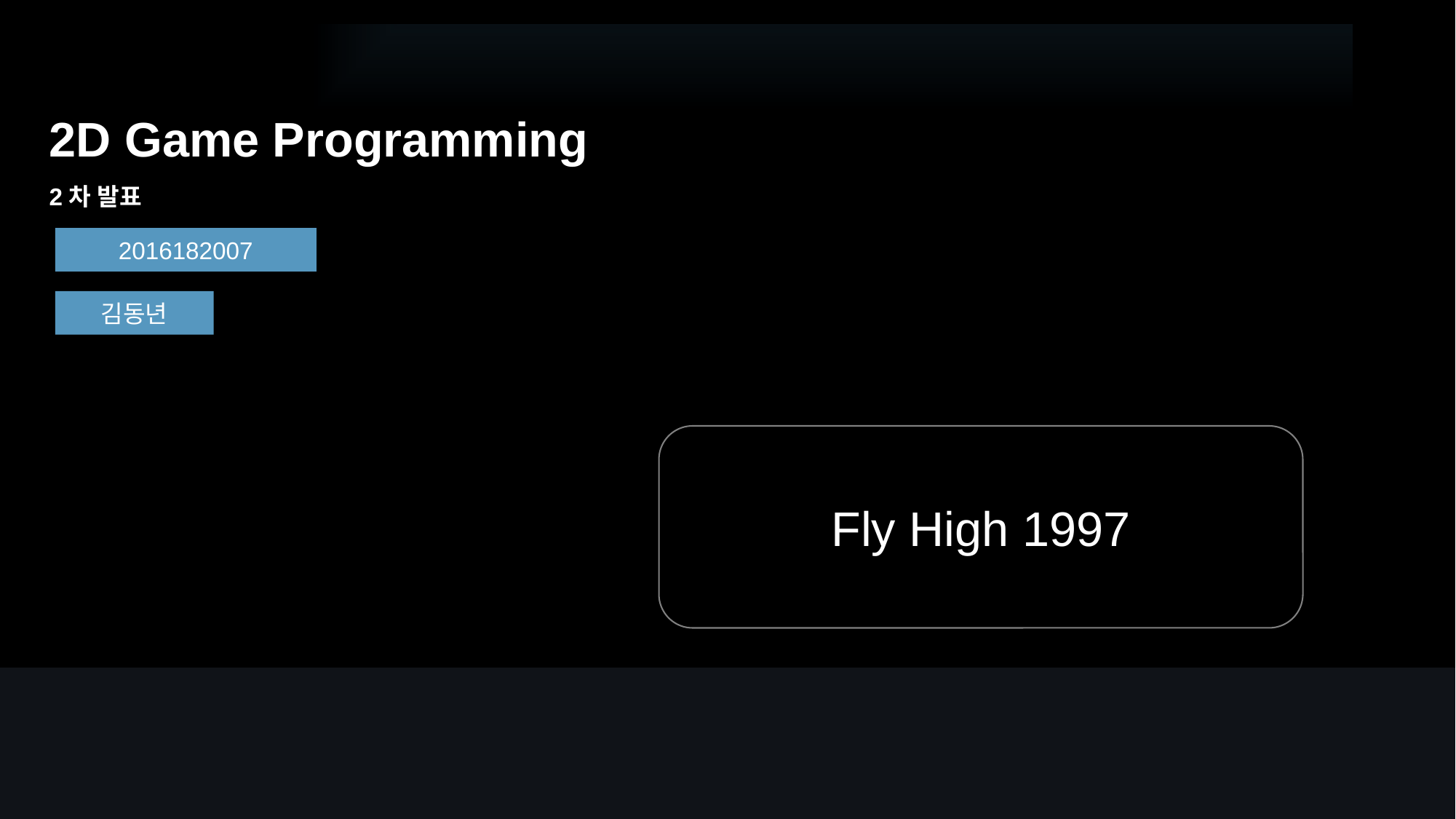

2D Game Programming
2차 발표
2016182007
김동년
Fly High 1997